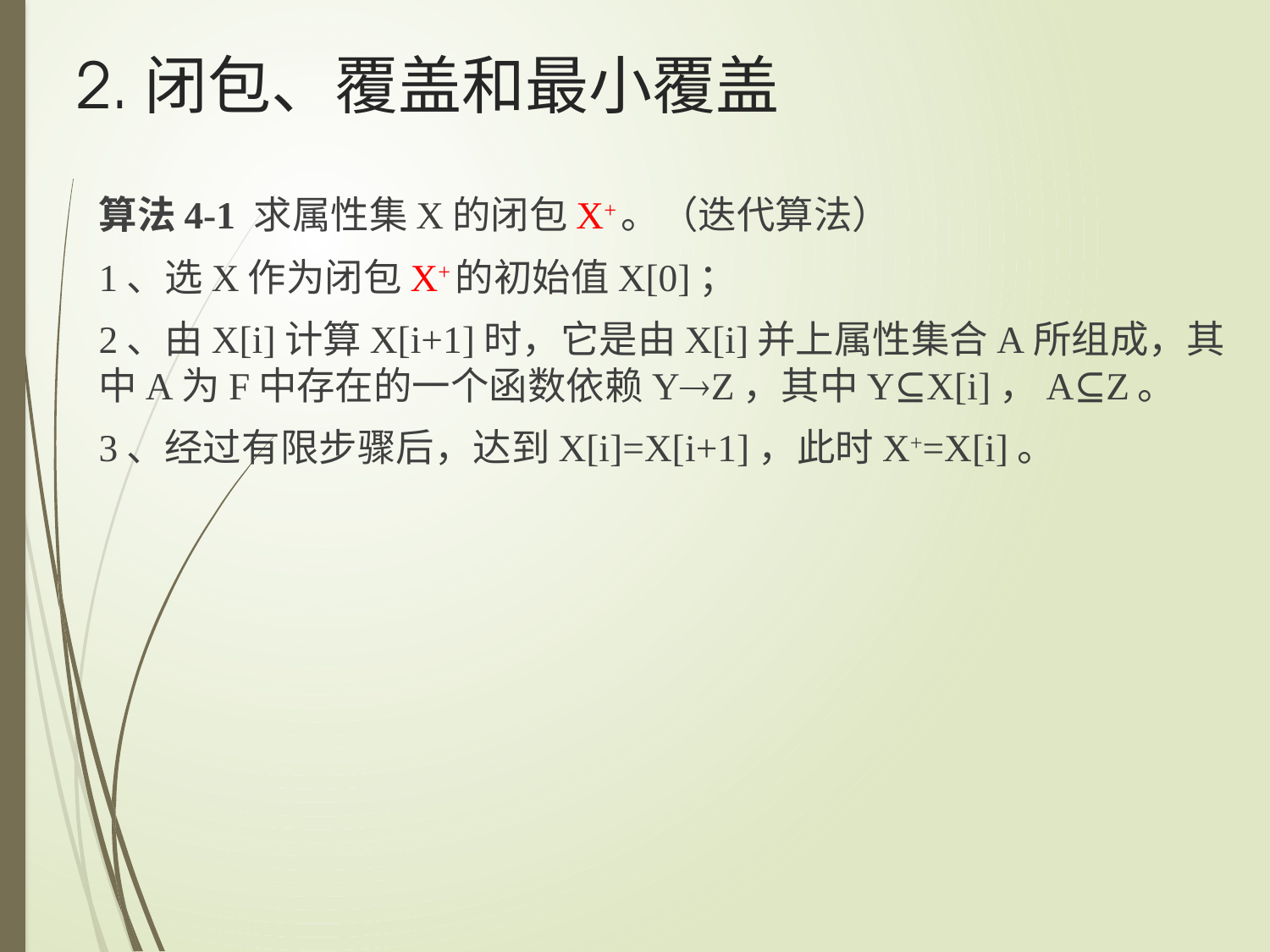

# 2.闭包、覆盖和最小覆盖
算法4-1 求属性集X的闭包X+。（迭代算法）
1、选X作为闭包X+的初始值X[0]；
2、由X[i]计算X[i+1]时，它是由X[i]并上属性集合A所组成，其中A为F中存在的一个函数依赖Y→Z，其中Y⊆X[i]，A⊆Z。
3、经过有限步骤后，达到X[i]=X[i+1]，此时X+=X[i]。